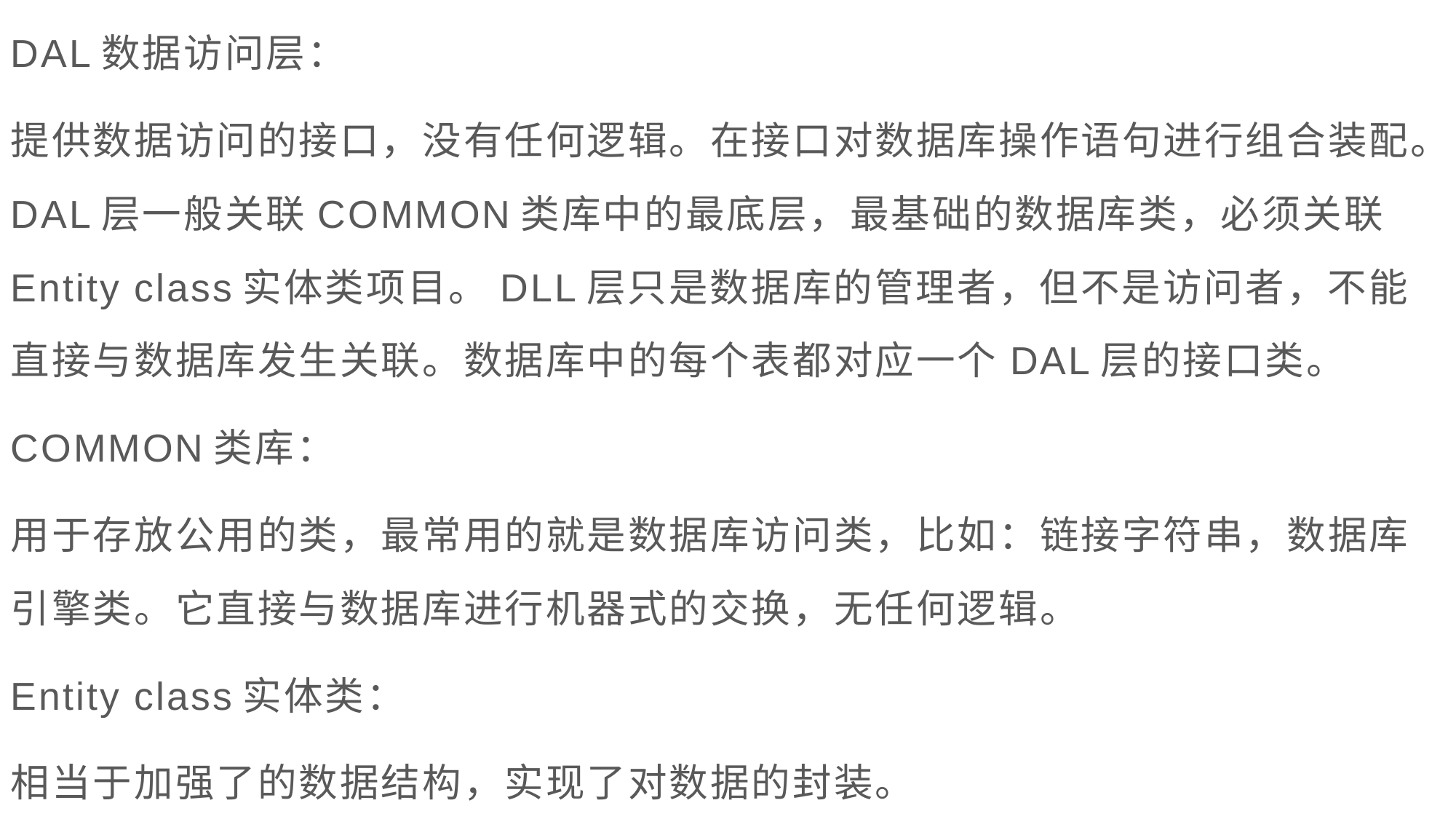

DAL数据访问层：
提供数据访问的接口，没有任何逻辑。在接口对数据库操作语句进行组合装配。DAL层一般关联COMMON类库中的最底层，最基础的数据库类，必须关联Entity class实体类项目。DLL层只是数据库的管理者，但不是访问者，不能直接与数据库发生关联。数据库中的每个表都对应一个DAL层的接口类。
COMMON类库：
用于存放公用的类，最常用的就是数据库访问类，比如：链接字符串，数据库引擎类。它直接与数据库进行机器式的交换，无任何逻辑。
Entity class实体类：
相当于加强了的数据结构，实现了对数据的封装。